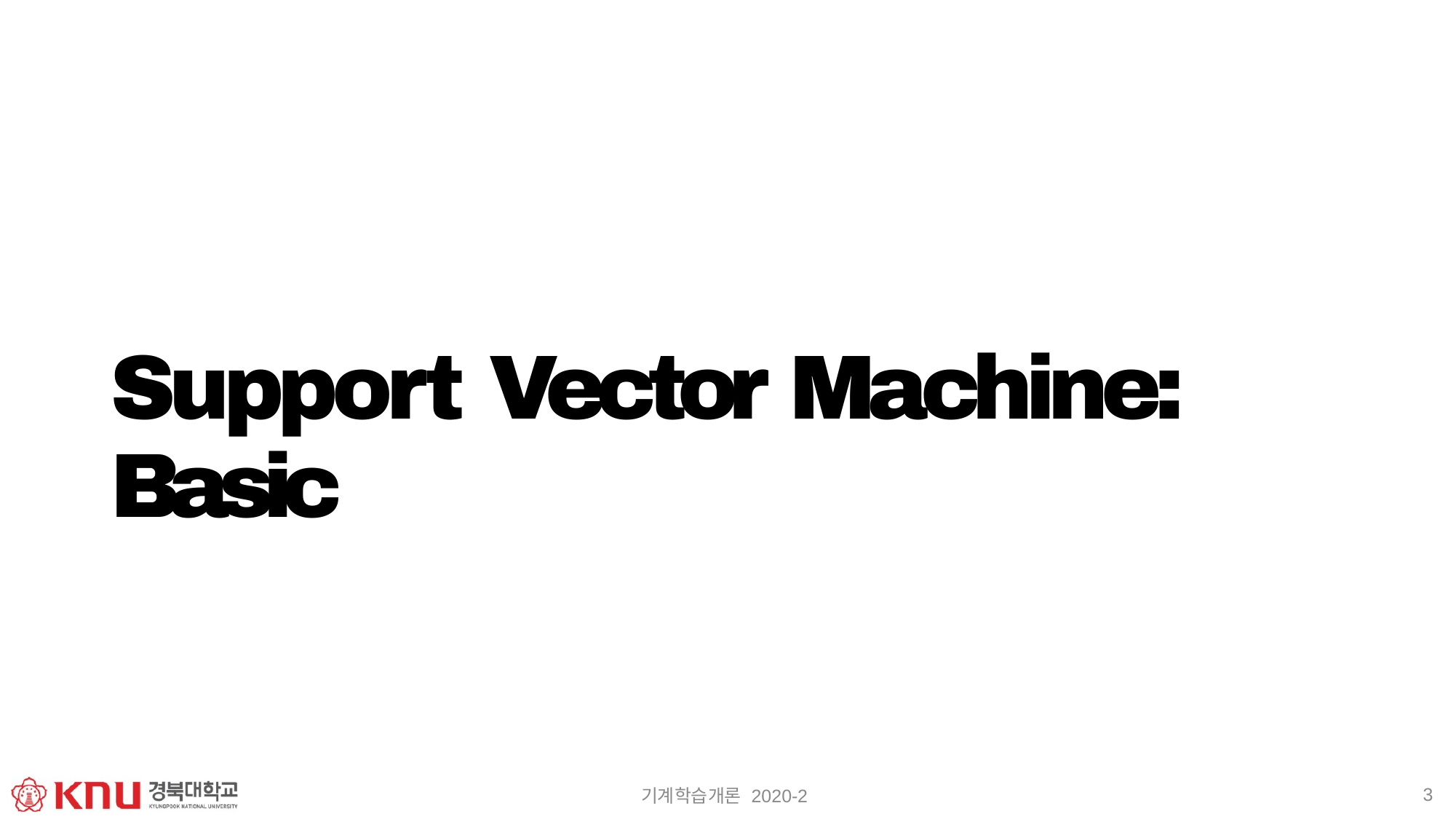

# Support Vector Machine:  Basic
3
기계학습개론 2020-2